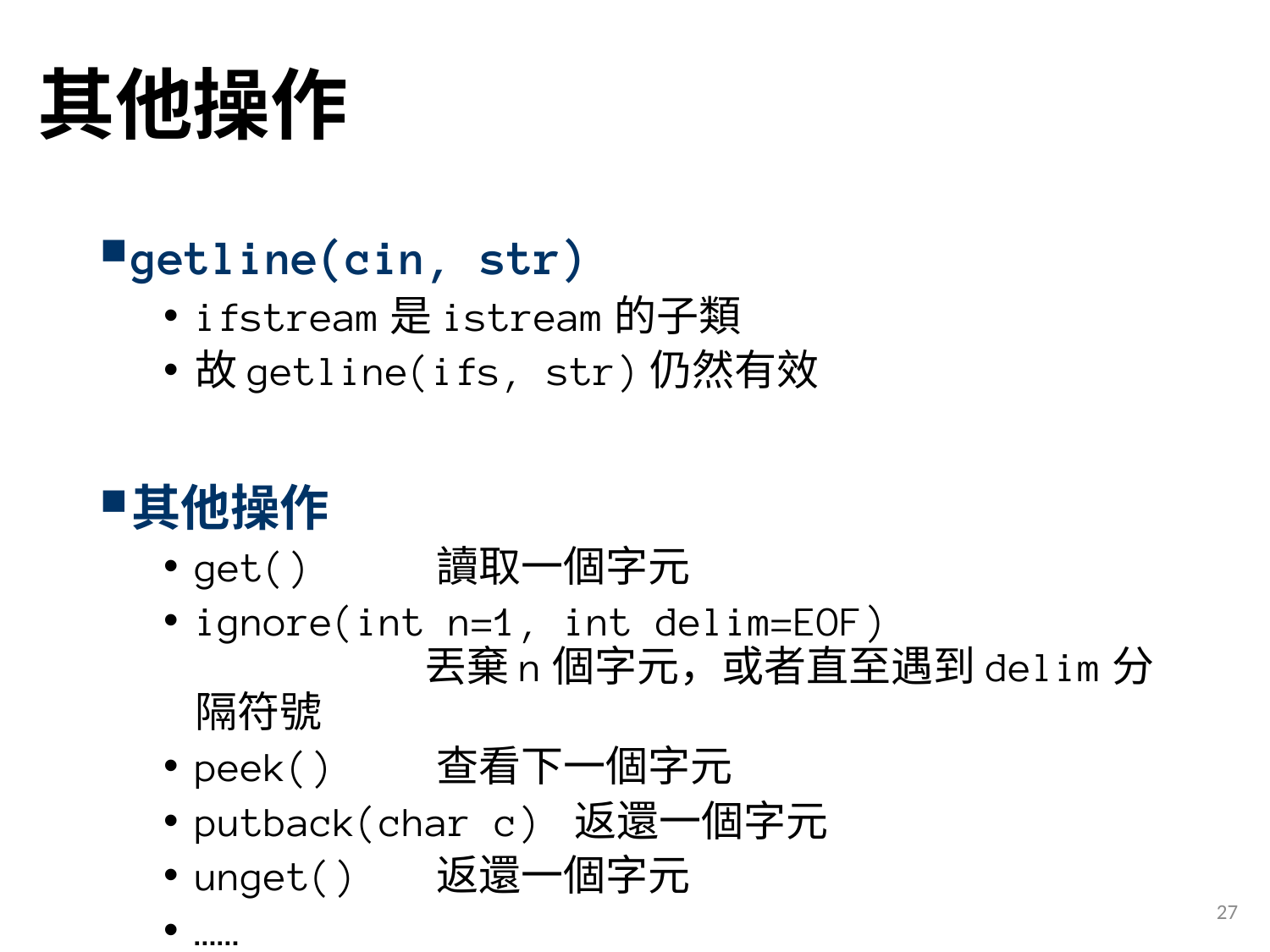

# 其他操作
getline(cin, str)
ifstream是istream的子類
故getline(ifs, str)仍然有效

其他操作
get()     讀取一個字元
ignore(int n=1, int delim=EOF)
	    丟棄n個字元，或者直至遇到delim分隔符號
peek()    查看下一個字元
putback(char c) 返還一個字元
unget()   返還一個字元
……
27